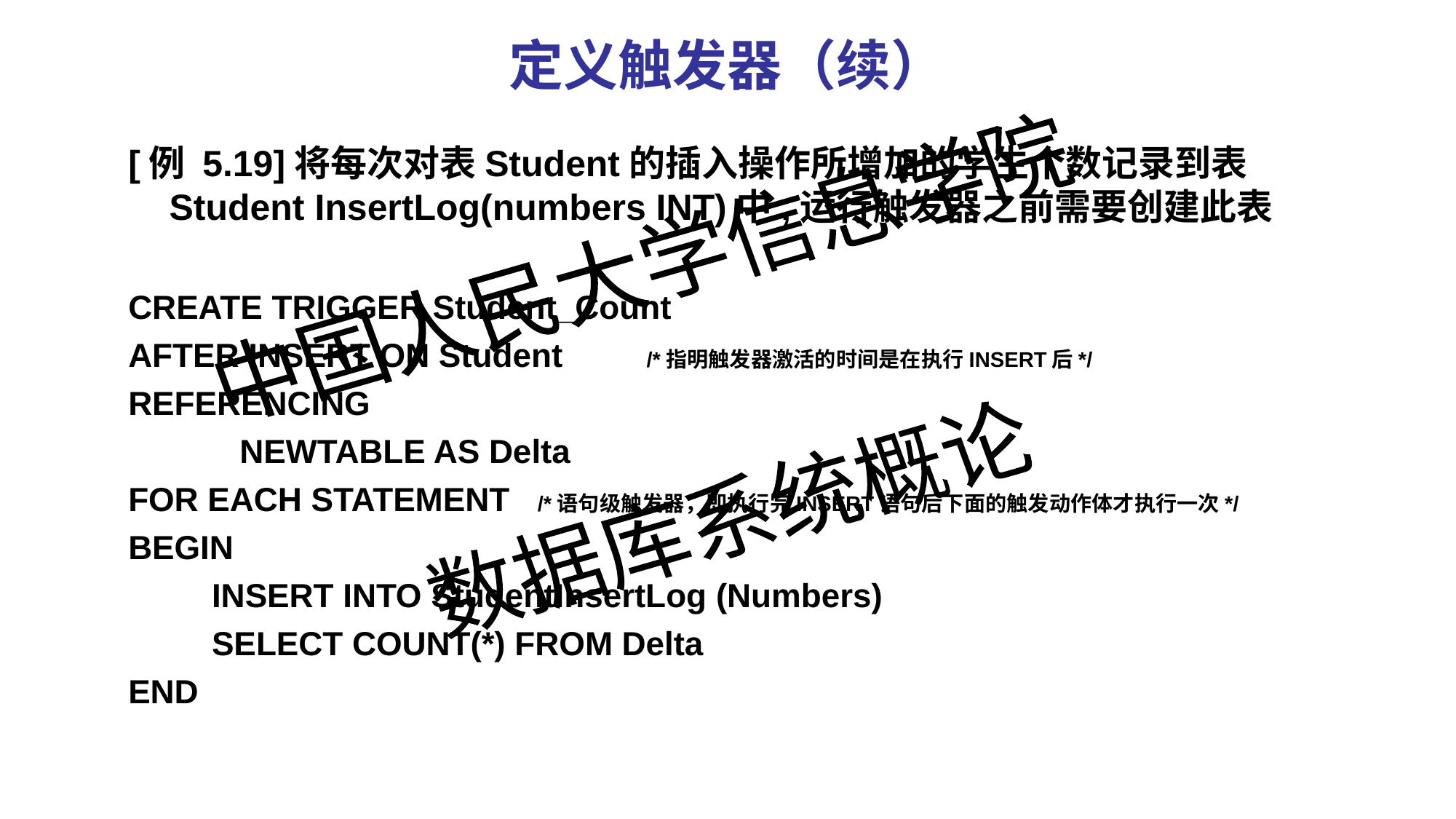

定义触发器（续）
[例 5.19]将每次对表Student的插入操作所增加的学生个数记录到表Student InsertLog(numbers INT)中,运行触发器之前需要创建此表

CREATE TRIGGER Student_Count
AFTER INSERT ON Student         /*指明触发器激活的时间是在执行INSERT后*/
REFERENCING
            NEWTABLE AS Delta
FOR EACH STATEMENT   /*语句级触发器，即执行完INSERT语句后下面的触发动作体才执行一次*/
BEGIN
         INSERT INTO StudentInsertLog (Numbers)
         SELECT COUNT(*) FROM Delta
END